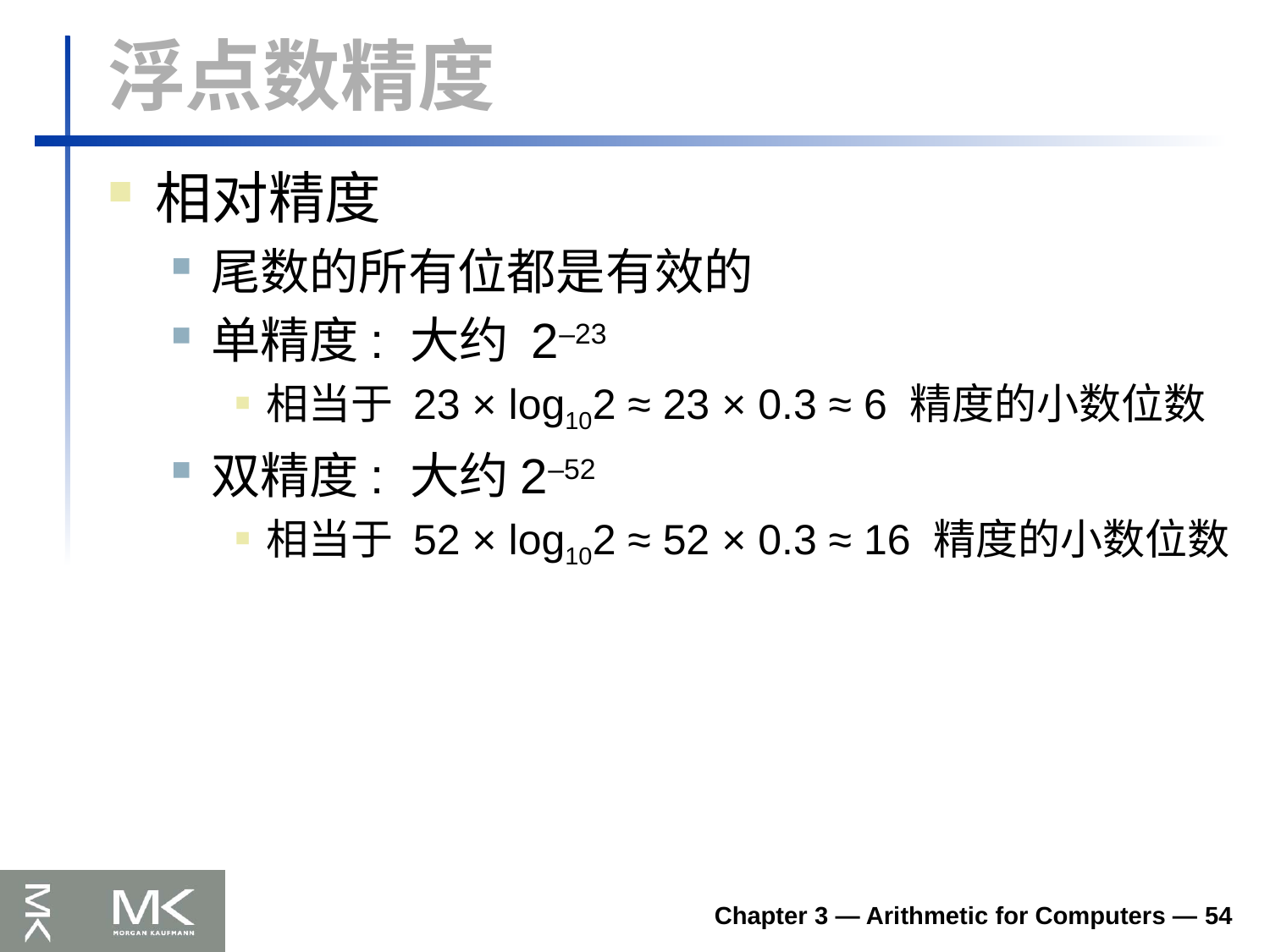

# 浮点数精度
相对精度
尾数的所有位都是有效的
单精度: 大约 2–23
相当于 23 × log102 ≈ 23 × 0.3 ≈ 6 精度的小数位数
双精度: 大约2–52
相当于 52 × log102 ≈ 52 × 0.3 ≈ 16 精度的小数位数
Chapter 3 — Arithmetic for Computers — 54